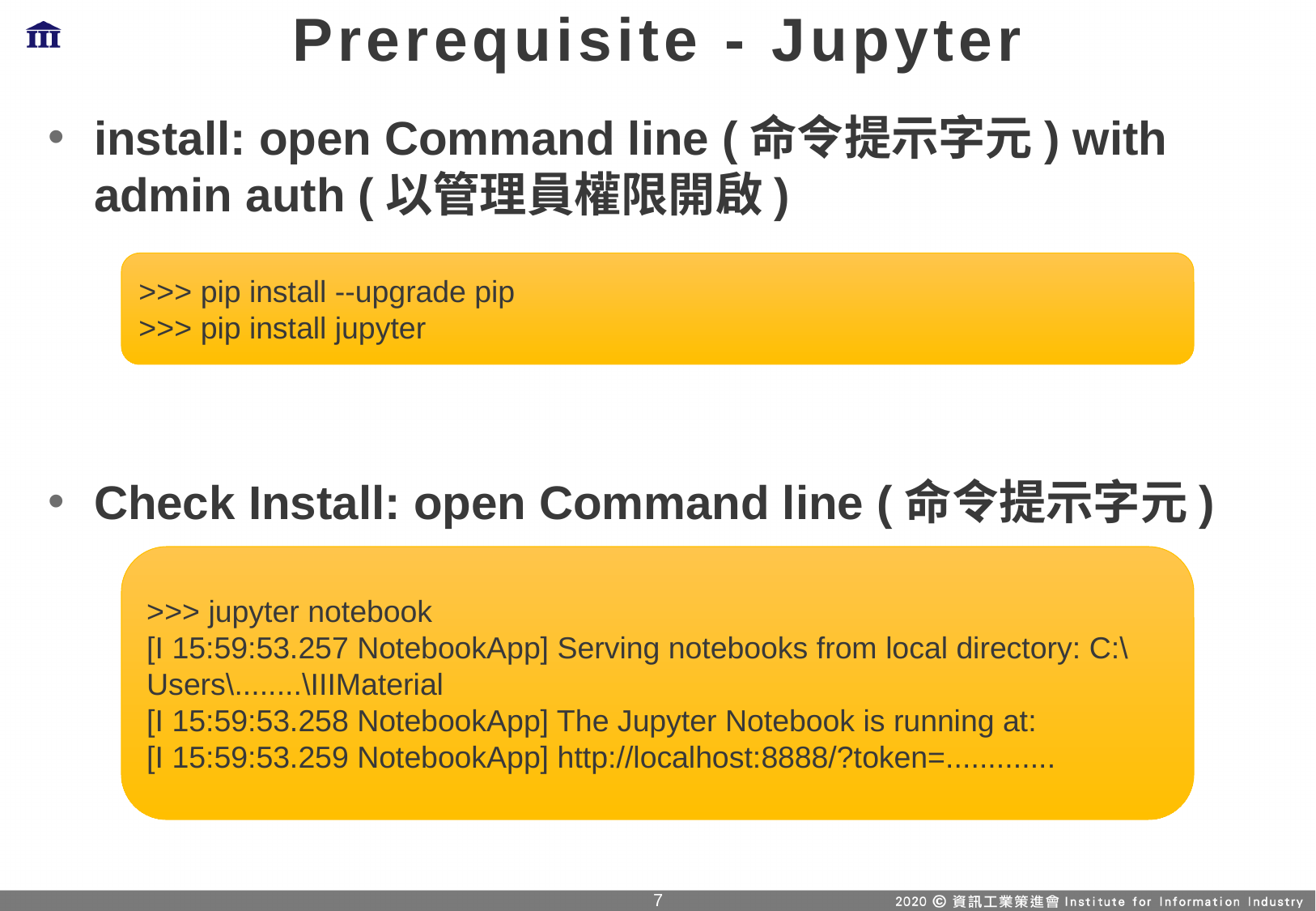

# Prerequisite - Jupyter
install: open Command line (命令提示字元) with admin auth (以管理員權限開啟)

Check Install: open Command line (命令提示字元)

>>> pip install --upgrade pip
>>> pip install jupyter
>>> jupyter notebook
[I 15:59:53.257 NotebookApp] Serving notebooks from local directory: C:\Users\........\IIIMaterial
[I 15:59:53.258 NotebookApp] The Jupyter Notebook is running at:
[I 15:59:53.259 NotebookApp] http://localhost:8888/?token=.............
7